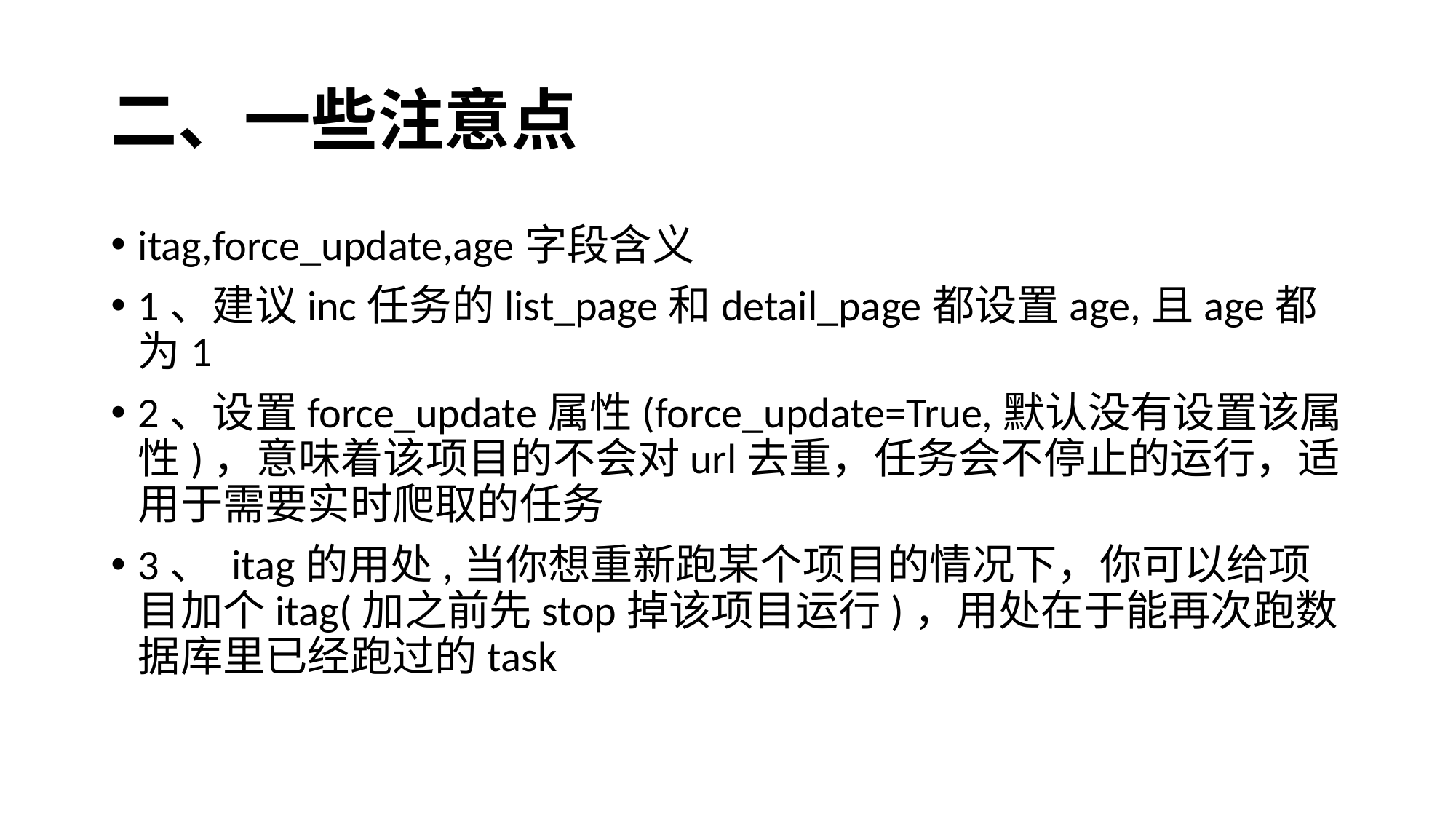

# 二、一些注意点
itag,force_update,age字段含义
1、建议inc任务的list_page和detail_page都设置age,且age都为1
2、设置force_update属性(force_update=True,默认没有设置该属性)，意味着该项目的不会对url去重，任务会不停止的运行，适用于需要实时爬取的任务
3、 itag的用处,当你想重新跑某个项目的情况下，你可以给项目加个itag(加之前先stop掉该项目运行)，用处在于能再次跑数据库里已经跑过的task